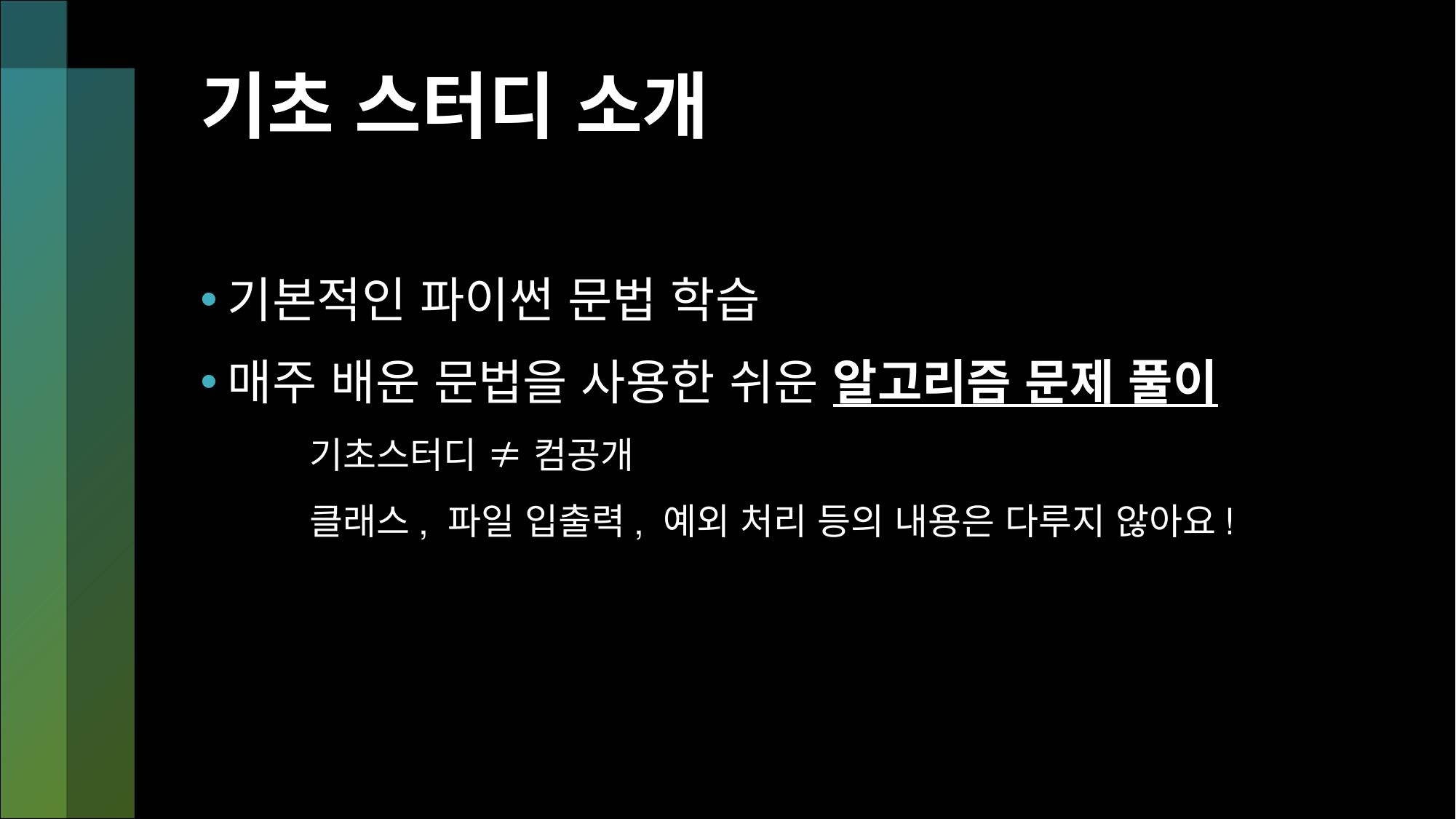

# 기초 스터디 소개
기본적인 파이썬 문법 학습
매주 배운 문법을 사용한 쉬운 알고리즘 문제 풀이
	기초스터디 ≠ 컴공개
	클래스, 파일 입출력, 예외 처리 등의 내용은 다루지 않아요!